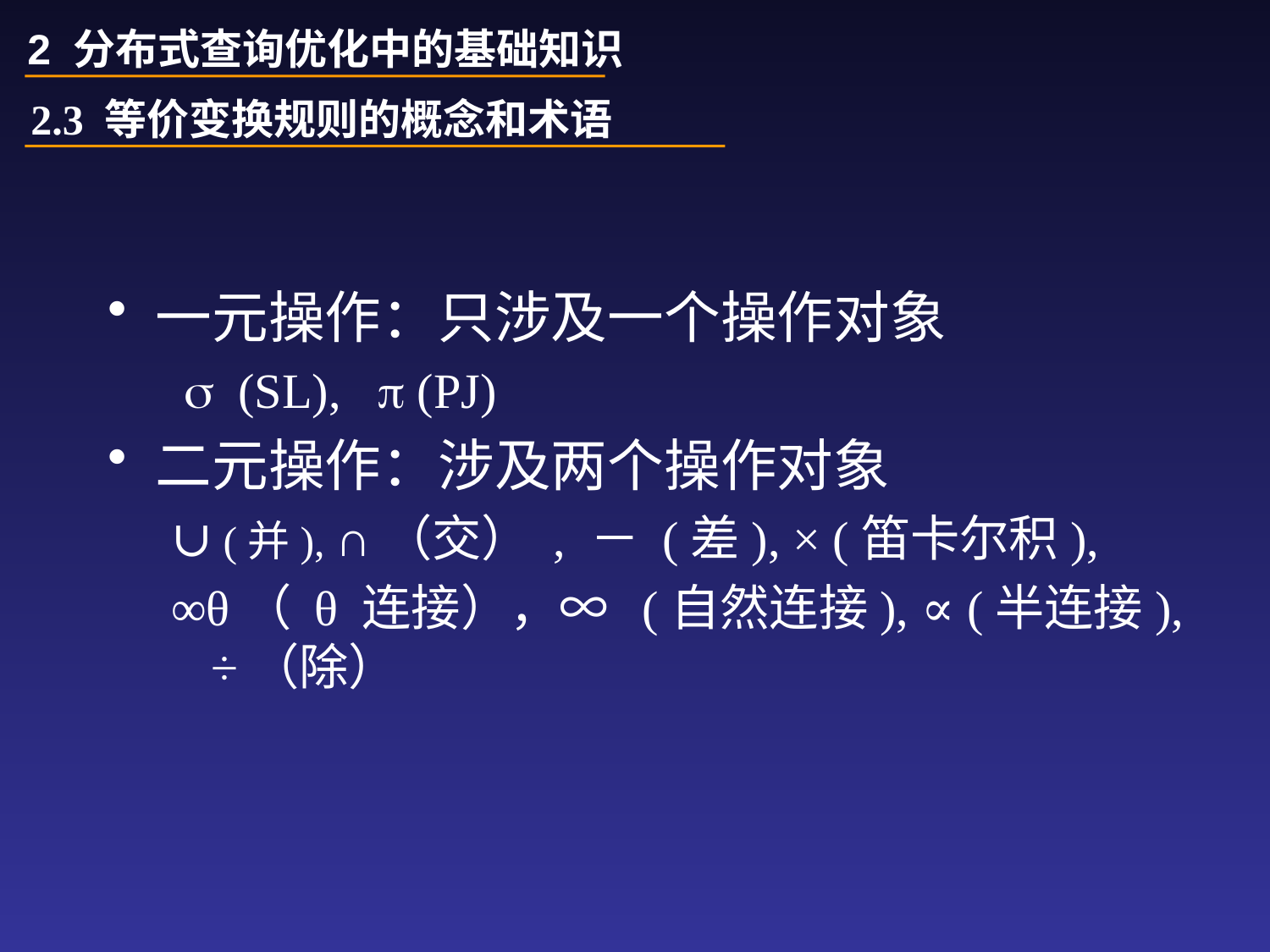

2 分布式查询优化中的基础知识

2.3 等价变换规则的概念和术语

一元操作：只涉及一个操作对象
 σ  (SL),   π (PJ)
二元操作：涉及两个操作对象
∪ (并), ∩（交） , － (差), × (笛卡尔积),
∞θ（ θ 连接），∞  (自然连接), ∝ (半连接), ÷（除）